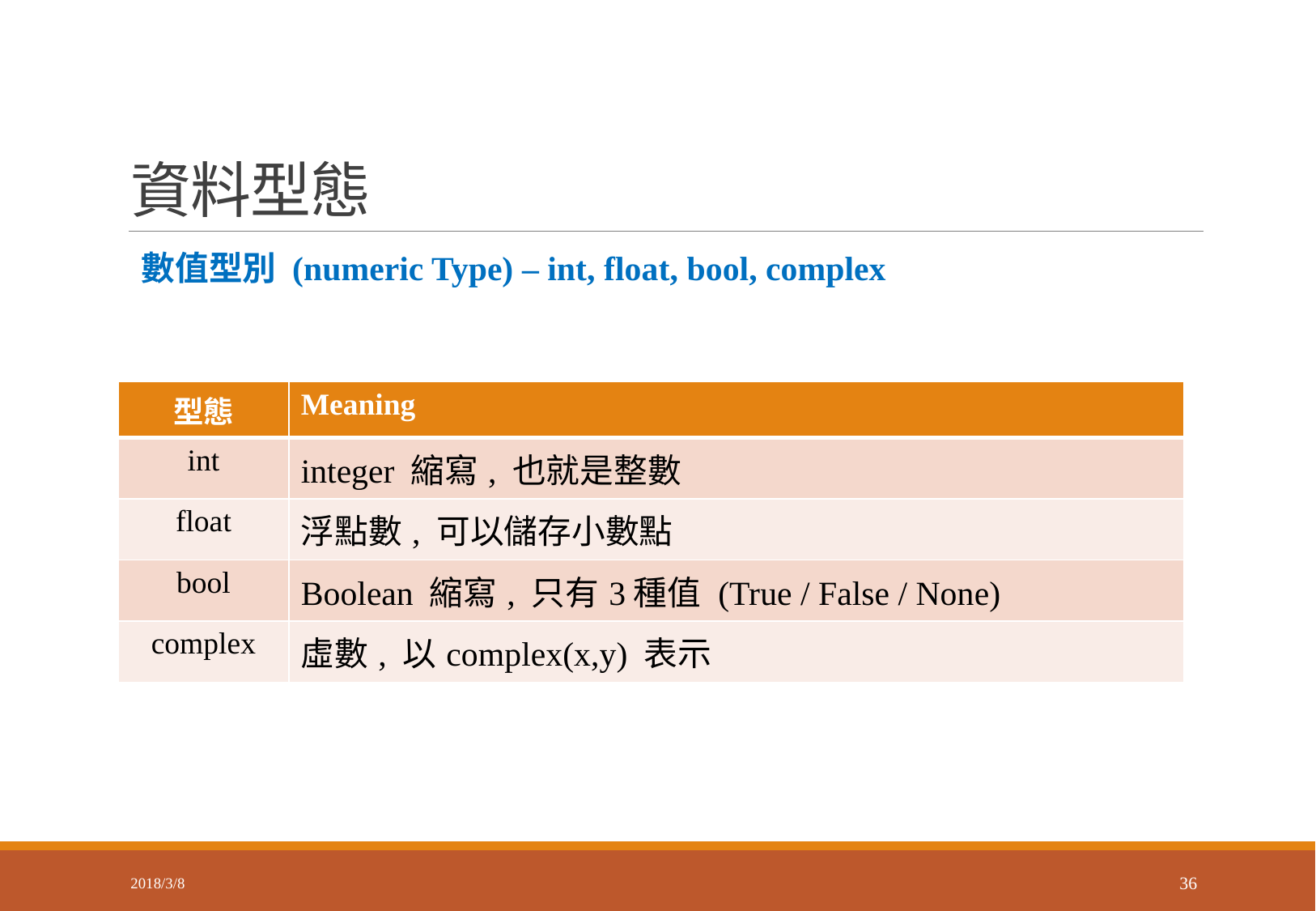

# 資料型態
  數值型別 (numeric Type) – int, float, bool, complex

| 型態 | Meaning |
| --- | --- |
| int | integer 縮寫, 也就是整數 |
| float | 浮點數, 可以儲存小數點 |
| bool | Boolean 縮寫, 只有3種值 (True / False / None) |
| complex | 虛數, 以complex(x,y) 表示 |
2018/3/8
36